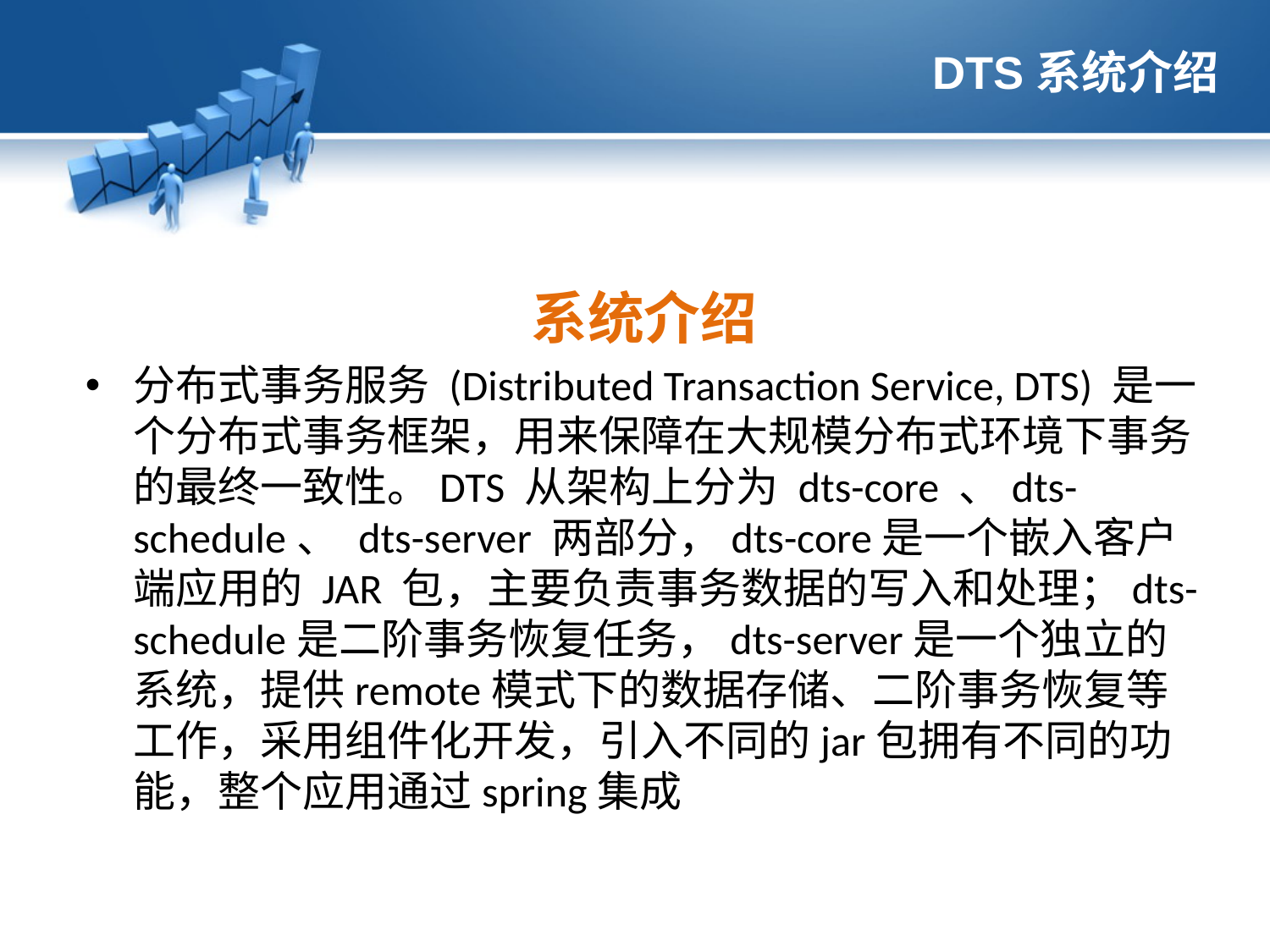

DTS系统介绍
系统介绍
分布式事务服务 (Distributed Transaction Service, DTS) 是一个分布式事务框架，用来保障在大规模分布式环境下事务的最终一致性。DTS 从架构上分为 dts-core 、dts-schedule、 dts-server 两部分，dts-core是一个嵌入客户端应用的 JAR 包，主要负责事务数据的写入和处理；dts-schedule是二阶事务恢复任务，dts-server是一个独立的系统，提供remote模式下的数据存储、二阶事务恢复等工作，采用组件化开发，引入不同的jar包拥有不同的功能，整个应用通过spring集成